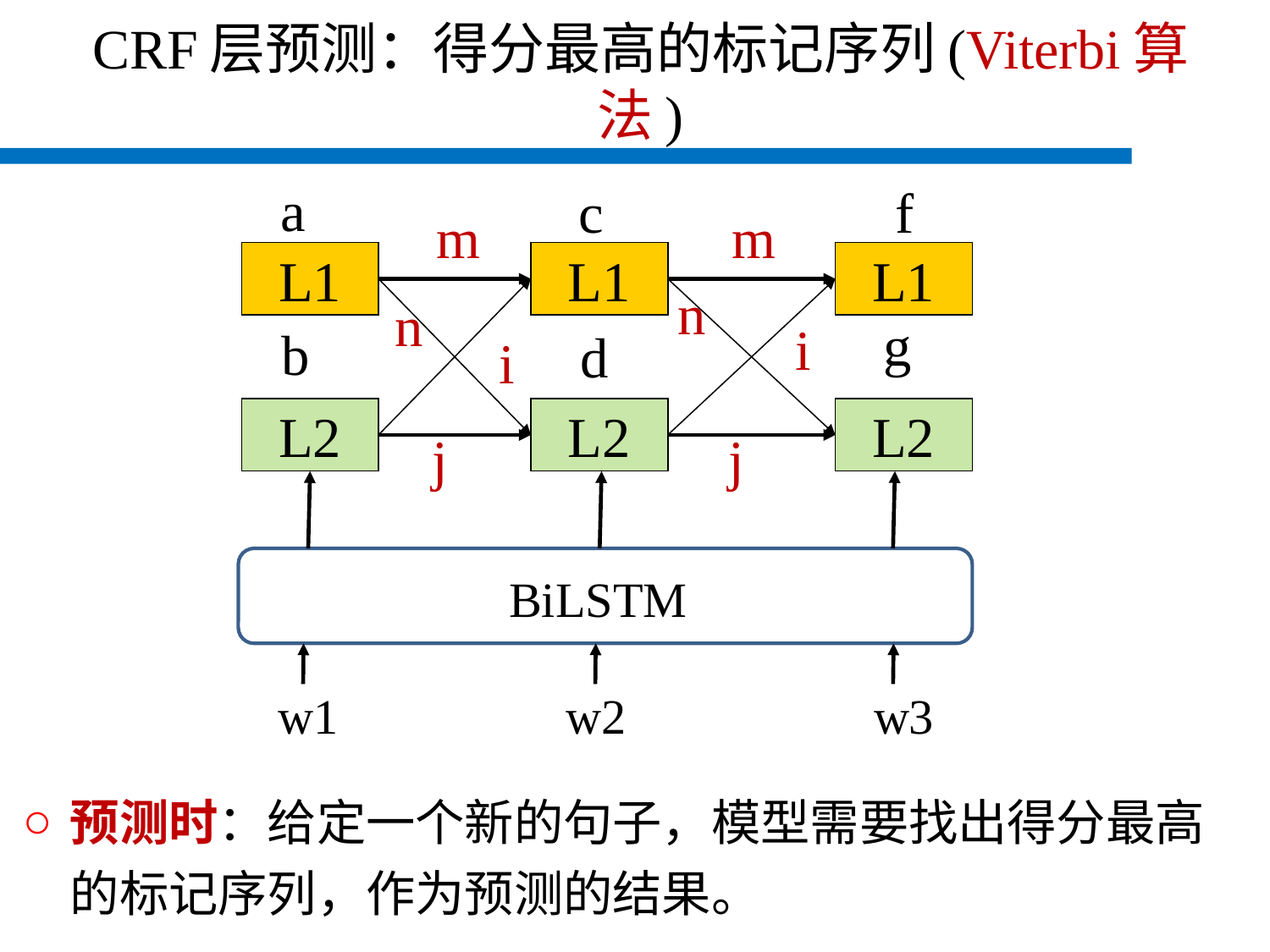

# CRF层预测：得分最高的标记序列(Viterbi算法)
a
c
f
m
m
L1
L1
L1
n
n
g
i
b
d
i
L2
L2
L2
j
j

BiLSTM
w1
w2
w3
预测时：给定一个新的句子，模型需要找出得分最高的标记序列，作为预测的结果。